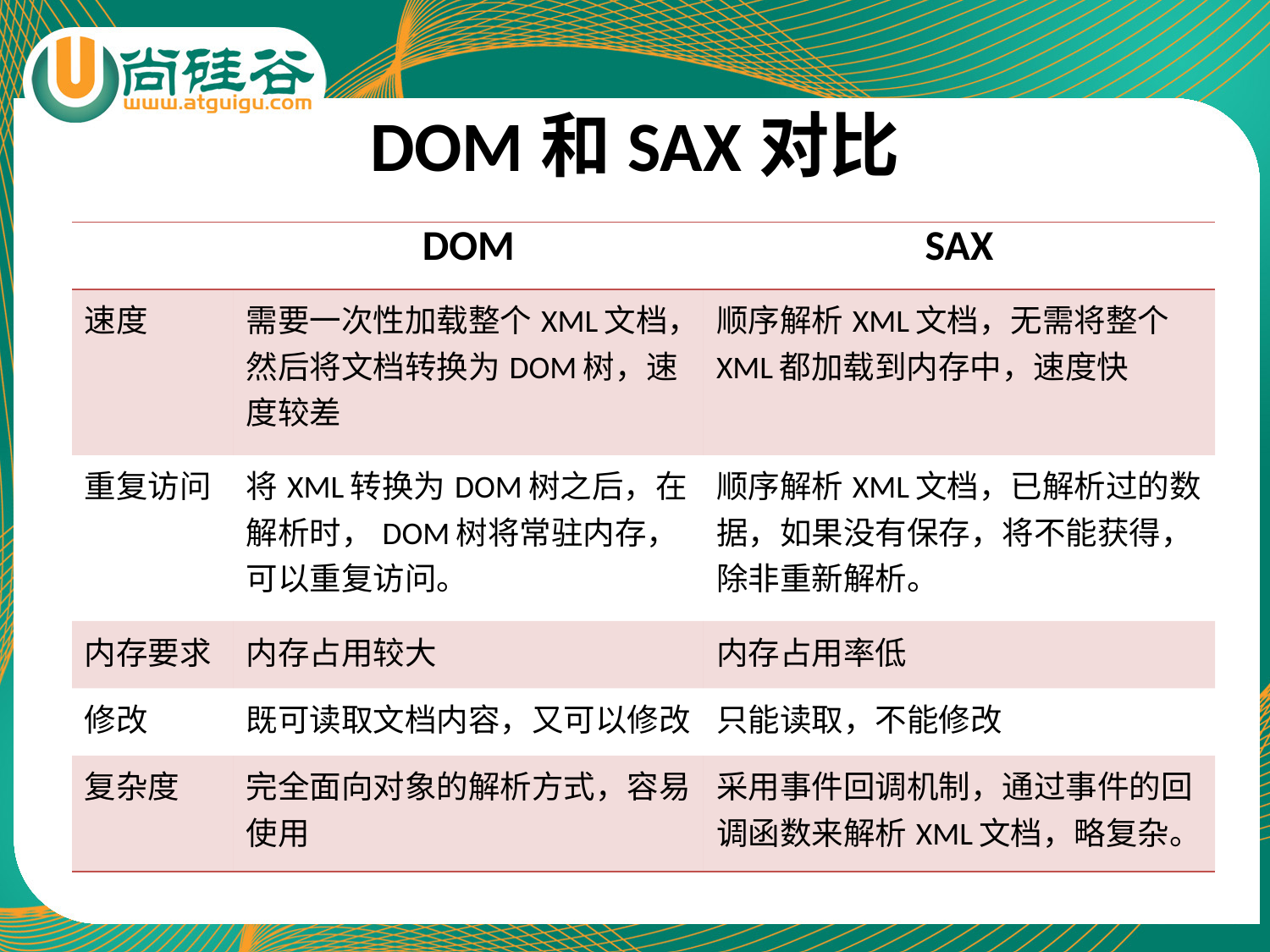

# DOM和SAX对比
|  | DOM | SAX |
| --- | --- | --- |
| 速度 | 需要一次性加载整个XML文档，然后将文档转换为DOM树，速度较差 | 顺序解析XML文档，无需将整个XML都加载到内存中，速度快 |
| 重复访问 | 将XML转换为DOM树之后，在解析时，DOM树将常驻内存，可以重复访问。 | 顺序解析XML文档，已解析过的数据，如果没有保存，将不能获得，除非重新解析。 |
| 内存要求 | 内存占用较大 | 内存占用率低 |
| 修改 | 既可读取文档内容，又可以修改 | 只能读取，不能修改 |
| 复杂度 | 完全面向对象的解析方式，容易使用 | 采用事件回调机制，通过事件的回调函数来解析XML文档，略复杂。 |